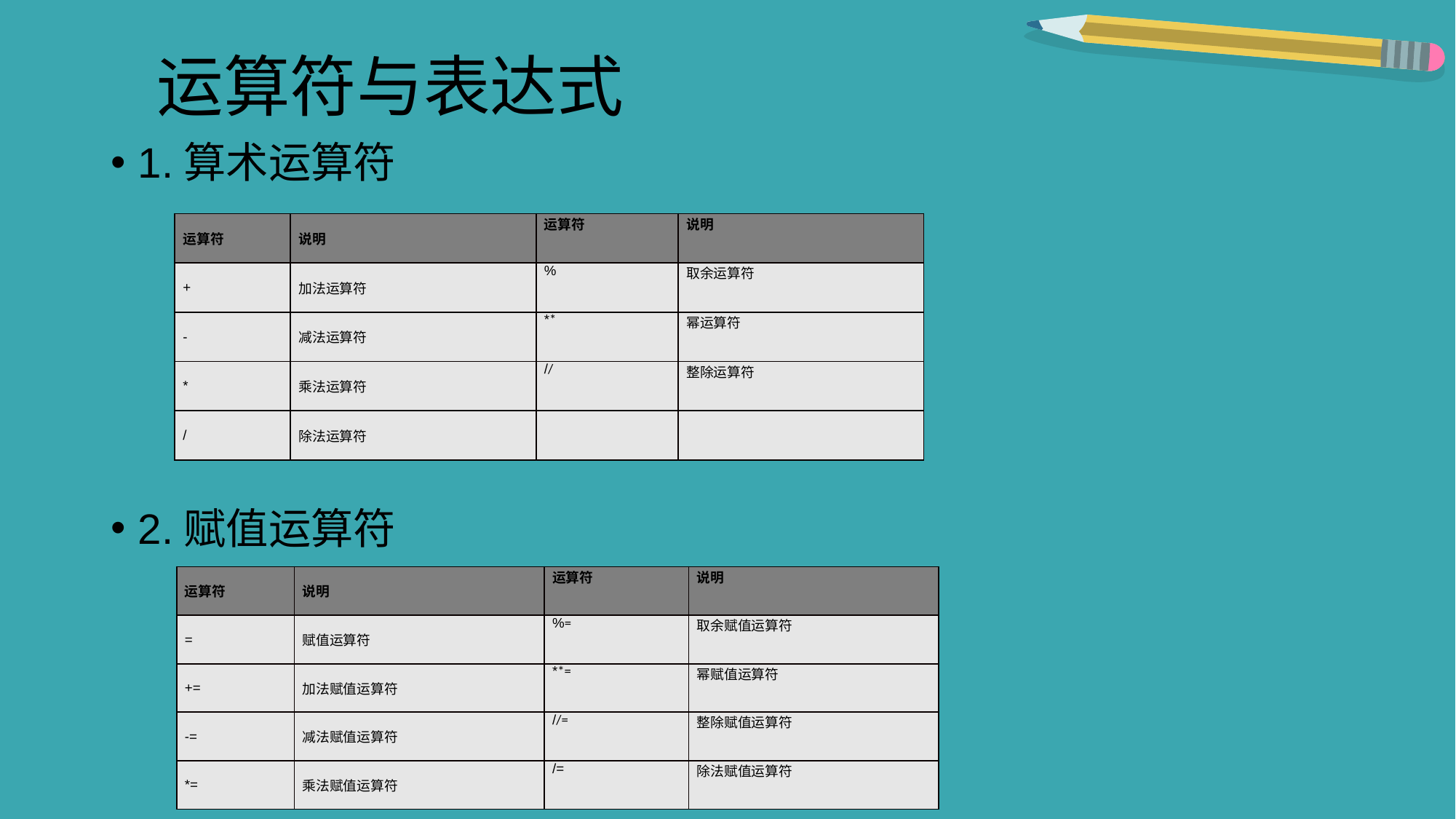

# 运算符与表达式
1.算术运算符

2.赋值运算符

| 运算符 | 说明 | 运算符 | 说明 |
| --- | --- | --- | --- |
| + | 加法运算符 | % | 取余运算符 |
| - | 减法运算符 | \*\* | 幂运算符 |
| \* | 乘法运算符 | // | 整除运算符 |
| / | 除法运算符 |  |  |
| 运算符 | 说明 | 运算符 | 说明 |
| --- | --- | --- | --- |
| = | 赋值运算符 | %= | 取余赋值运算符 |
| += | 加法赋值运算符 | \*\*= | 幂赋值运算符 |
| -= | 减法赋值运算符 | //= | 整除赋值运算符 |
| \*= | 乘法赋值运算符 | /= | 除法赋值运算符 |